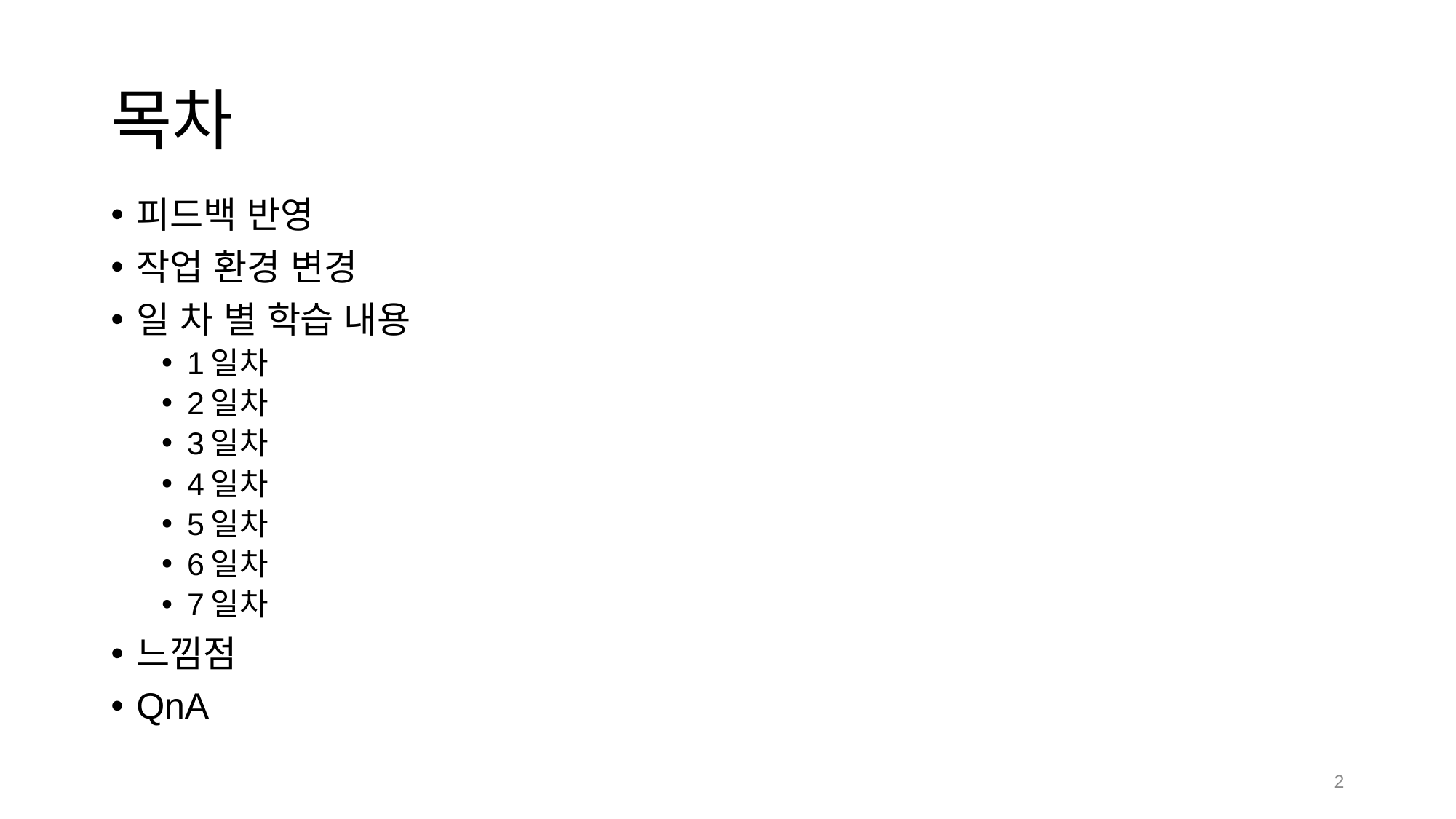

# 목차
피드백 반영
작업 환경 변경
일 차 별 학습 내용
1일차
2일차
3일차
4일차
5일차
6일차
7일차
느낌점
QnA
2